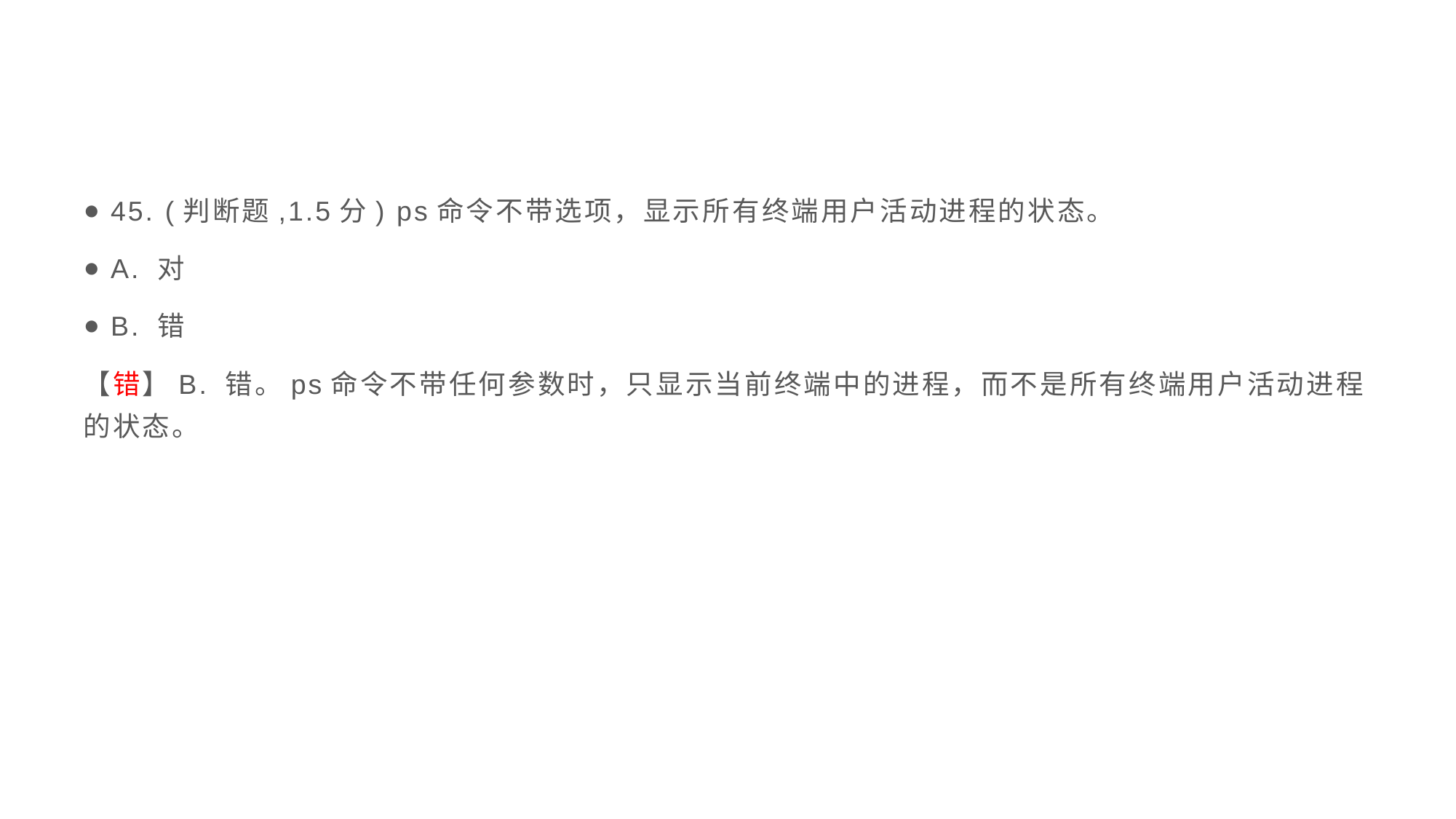

#
45. (判断题,1.5分) ps命令不带选项，显示所有终端用户活动进程的状态。
A. 对
B. 错
【错】B. 错。ps命令不带任何参数时，只显示当前终端中的进程，而不是所有终端用户活动进程的状态。